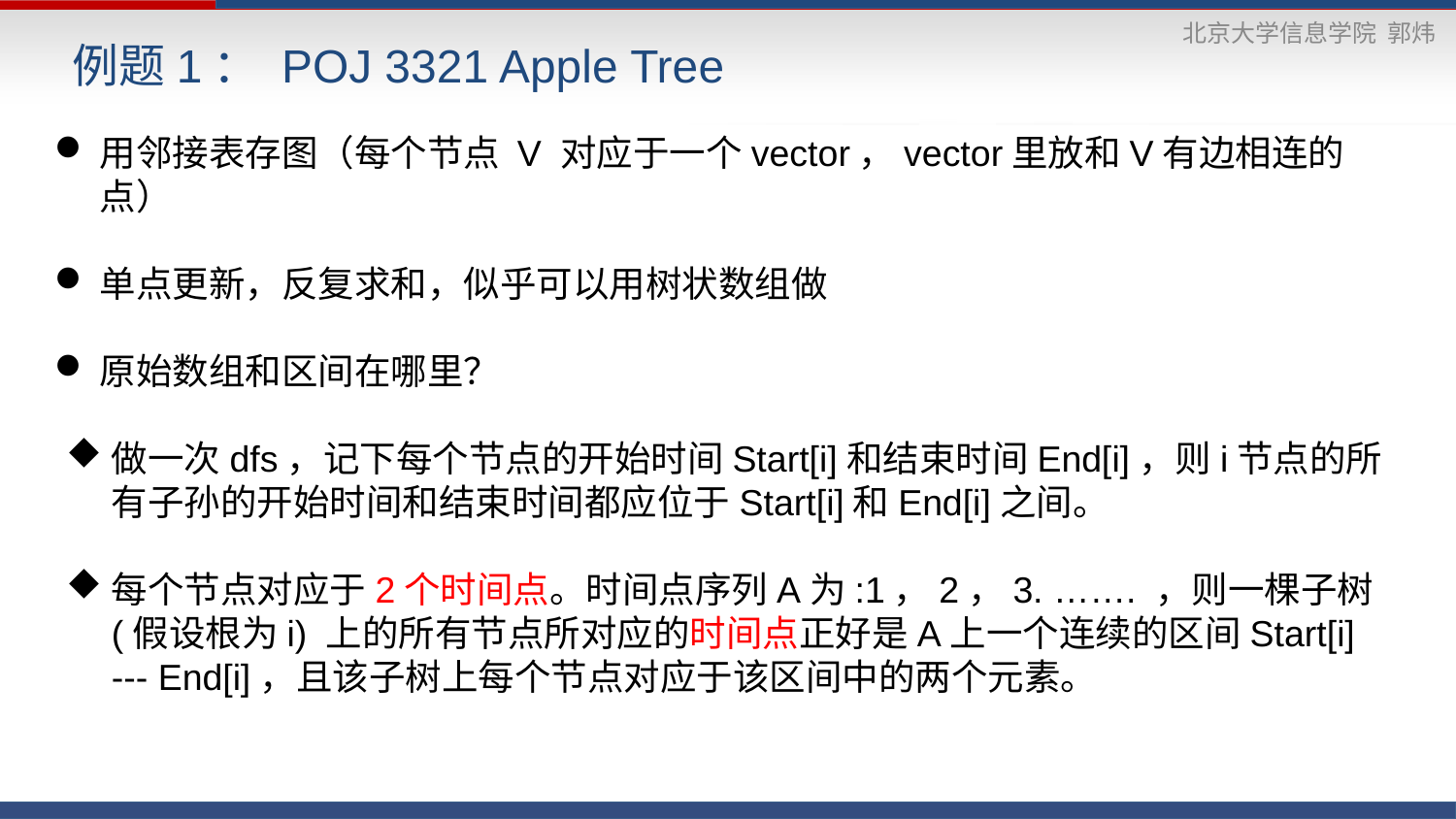

例题1： POJ 3321 Apple Tree
用邻接表存图（每个节点 V 对应于一个vector，vector里放和V有边相连的点）

单点更新，反复求和，似乎可以用树状数组做

原始数组和区间在哪里？

做一次dfs，记下每个节点的开始时间Start[i]和结束时间End[i]，则i节点的所有子孙的开始时间和结束时间都应位于Start[i]和End[i]之间。

每个节点对应于2个时间点。时间点序列A为:1，2，3. ……. ，则一棵子树(假设根为i) 上的所有节点所对应的时间点正好是A上一个连续的区间Start[i] --- End[i]，且该子树上每个节点对应于该区间中的两个元素。